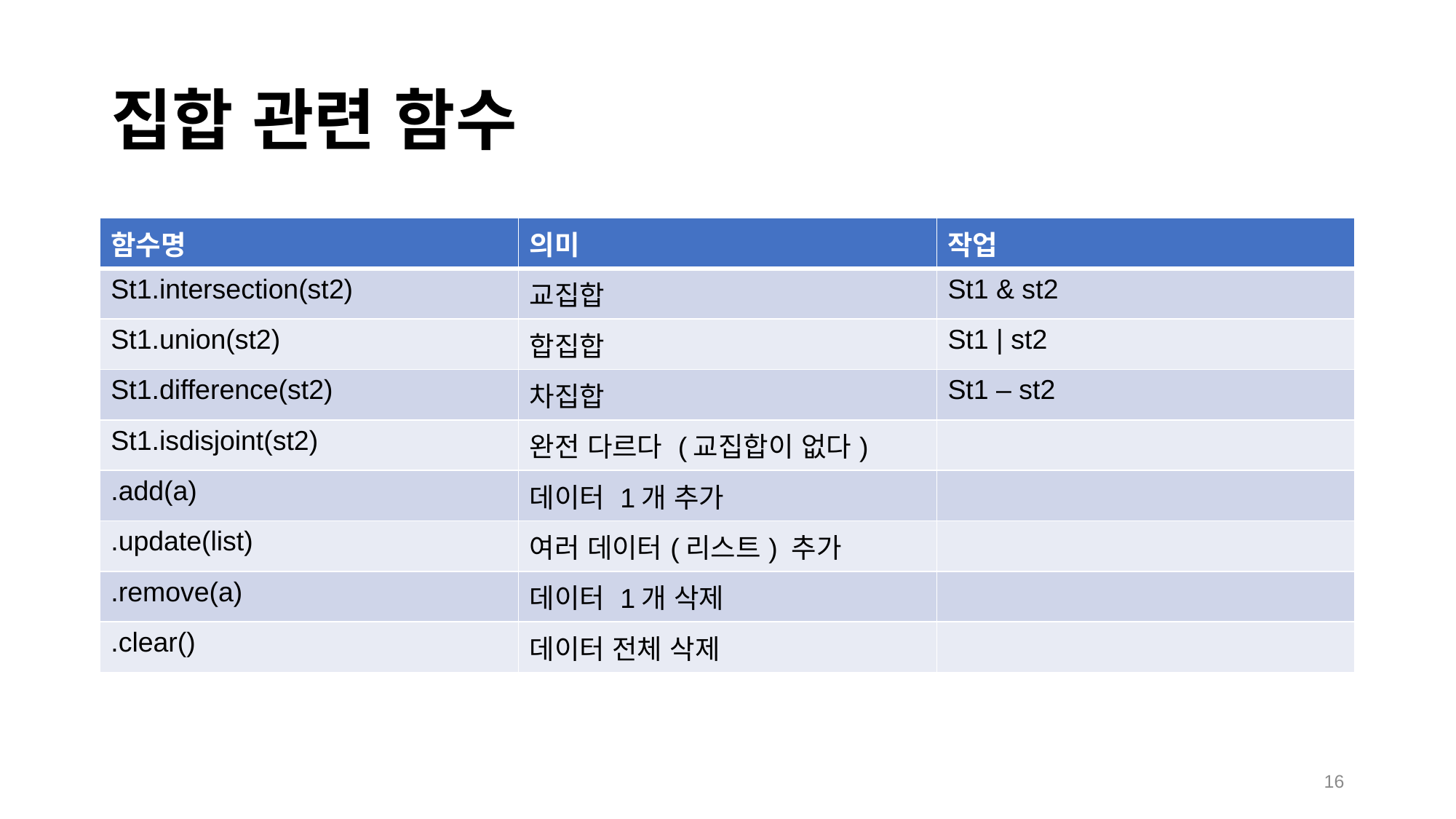

# 집합 관련 함수
| 함수명 | 의미 | 작업 |
| --- | --- | --- |
| St1.intersection(st2) | 교집합 | St1 & st2 |
| St1.union(st2) | 합집합 | St1 | st2 |
| St1.difference(st2) | 차집합 | St1 – st2 |
| St1.isdisjoint(st2) | 완전 다르다 (교집합이 없다) |  |
| .add(a) | 데이터 1개 추가 |  |
| .update(list) | 여러 데이터(리스트) 추가 |  |
| .remove(a) | 데이터 1개 삭제 |  |
| .clear() | 데이터 전체 삭제 |  |
16